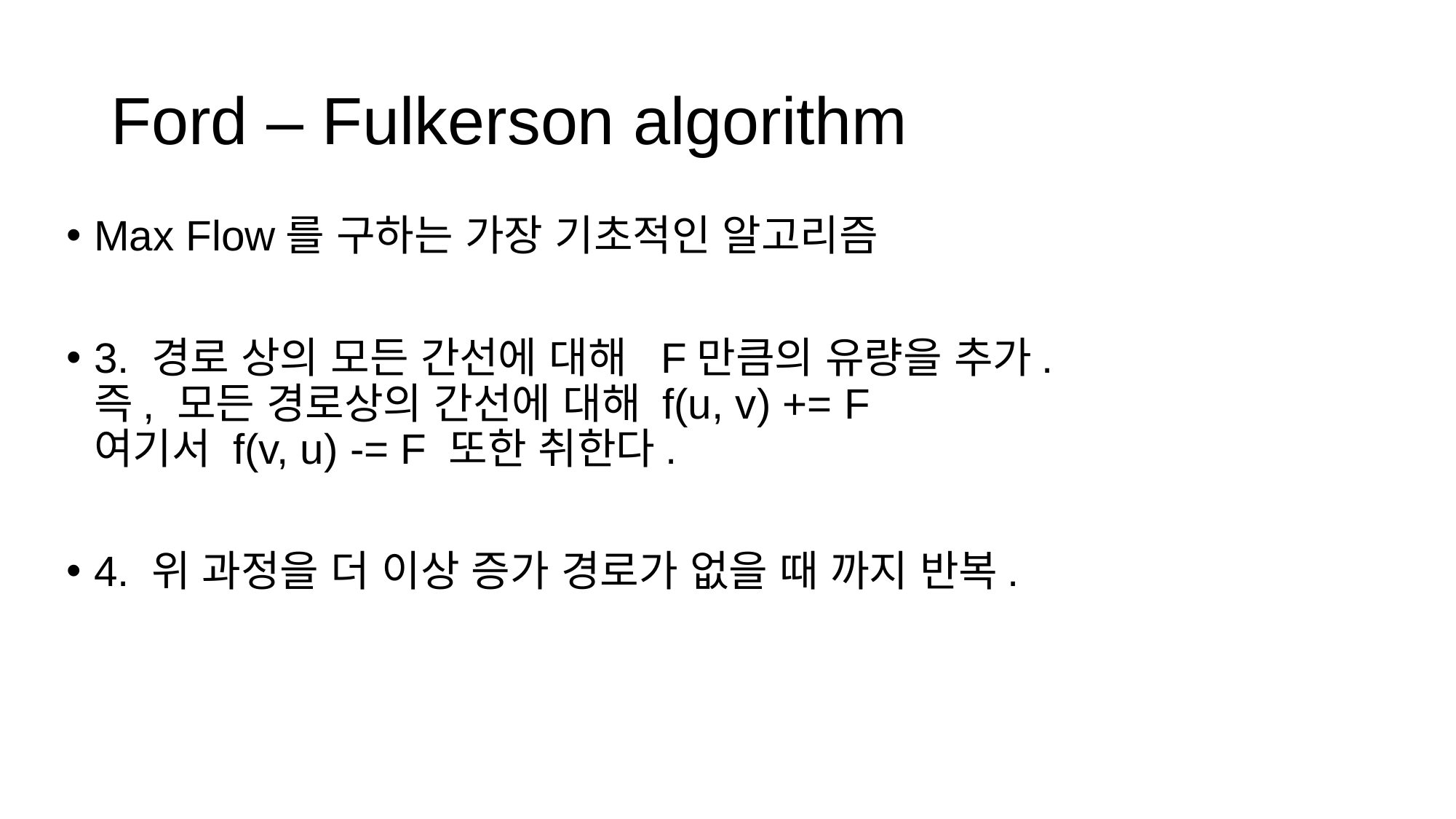

# Ford – Fulkerson algorithm
Max Flow를 구하는 가장 기초적인 알고리즘

3. 경로 상의 모든 간선에 대해  F만큼의 유량을 추가.
즉, 모든 경로상의 간선에 대해 f(u, v) += F
여기서 f(v, u) -= F 또한 취한다.

4. 위 과정을 더 이상 증가 경로가 없을 때 까지 반복.